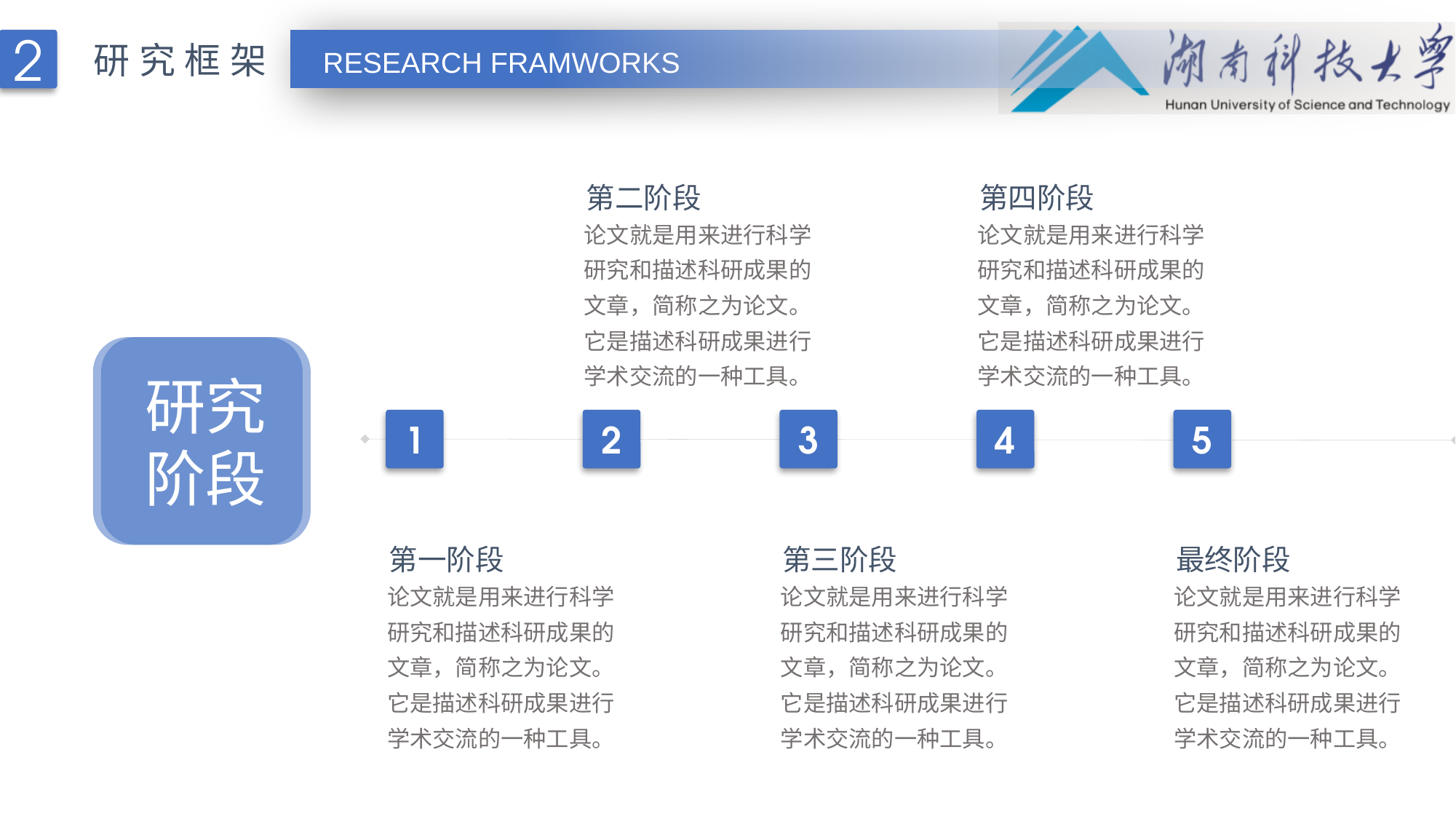

2

研究框架
RESEARCH FRAMWORKS
第二阶段
第四阶段
论文就是用来进行科学研究和描述科研成果的文章，简称之为论文。它是描述科研成果进行学术交流的一种工具。
论文就是用来进行科学研究和描述科研成果的文章，简称之为论文。它是描述科研成果进行学术交流的一种工具。

研究
阶段
1
2
3
4
5
第一阶段
第三阶段
最终阶段
论文就是用来进行科学研究和描述科研成果的文章，简称之为论文。它是描述科研成果进行学术交流的一种工具。
论文就是用来进行科学研究和描述科研成果的文章，简称之为论文。它是描述科研成果进行学术交流的一种工具。
论文就是用来进行科学研究和描述科研成果的文章，简称之为论文。它是描述科研成果进行学术交流的一种工具。